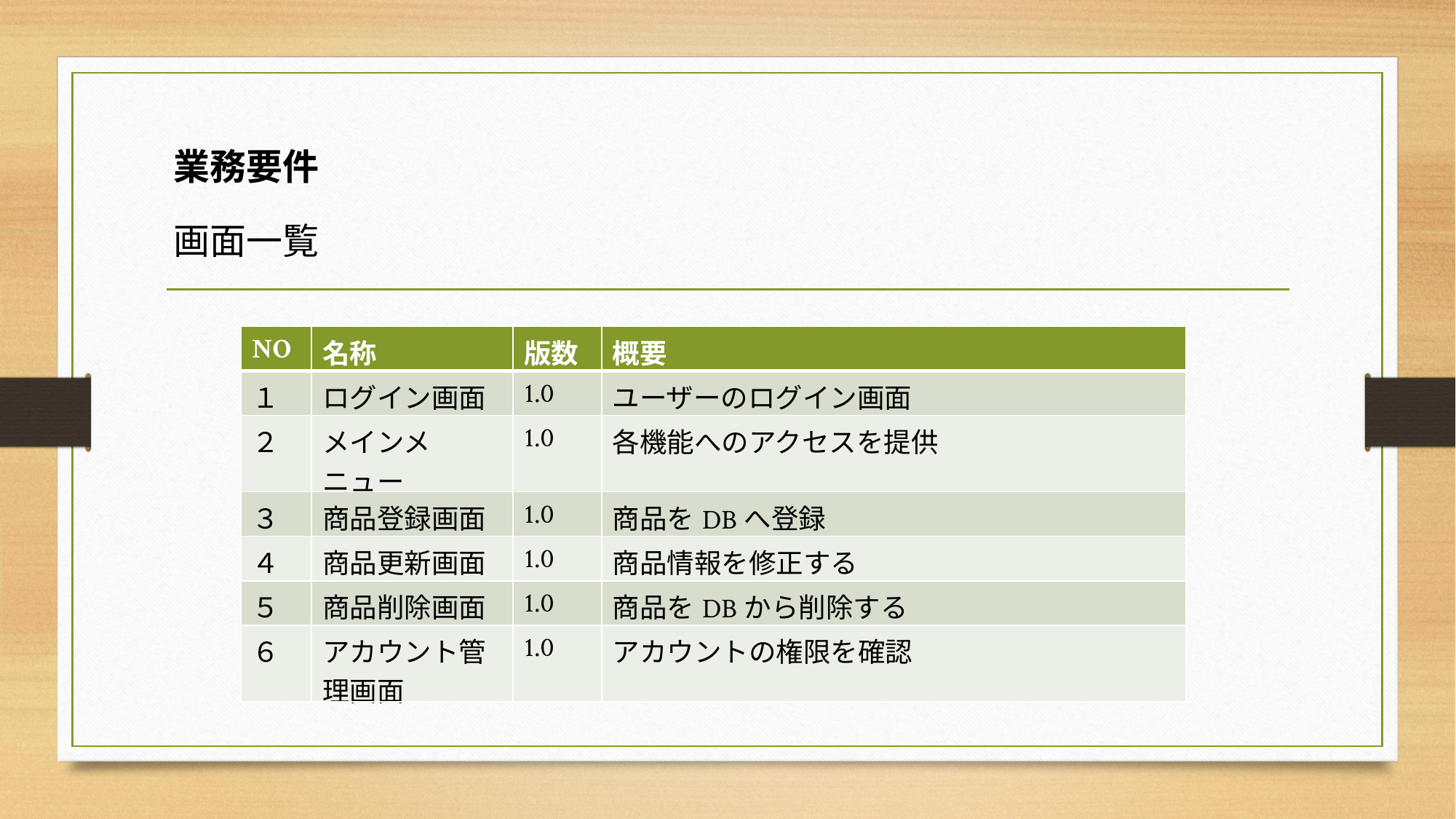

業務要件
画面一覧
| NO | 名称 | 版数 | 概要 |
| --- | --- | --- | --- |
| １ | ログイン画面 | 1.0 | ユーザーのログイン画面 |
| ２ | メインメニュー | 1.0 | 各機能へのアクセスを提供 |
| ３ | 商品登録画面 | 1.0 | 商品をDBへ登録 |
| ４ | 商品更新画面 | 1.0 | 商品情報を修正する |
| ５ | 商品削除画面 | 1.0 | 商品をDBから削除する |
| ６ | アカウント管理画面 | 1.0 | アカウントの権限を確認 |